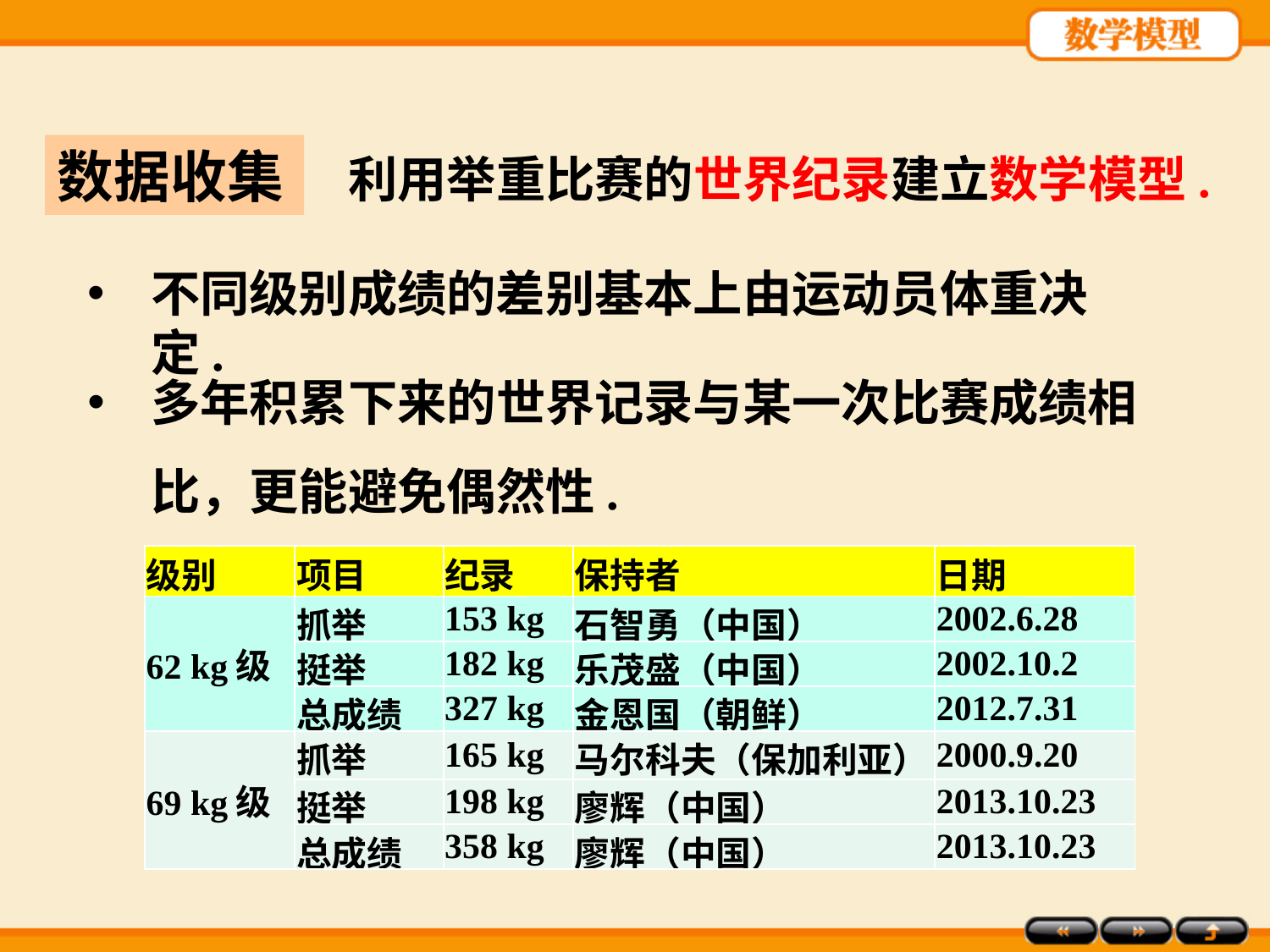

数据收集
利用举重比赛的世界纪录建立数学模型.
不同级别成绩的差别基本上由运动员体重决定.
多年积累下来的世界记录与某一次比赛成绩相比，更能避免偶然性.
| 级别 | 项目 | 纪录 | 保持者 | 日期 |
| --- | --- | --- | --- | --- |
| 62 kg级 | 抓举 | 153 kg | 石智勇（中国） | 2002.6.28 |
|  | 挺举 | 182 kg | 乐茂盛（中国） | 2002.10.2 |
|  | 总成绩 | 327 kg | 金恩国（朝鲜） | 2012.7.31 |
| 69 kg级 | 抓举 | 165 kg | 马尔科夫（保加利亚） | 2000.9.20 |
|  | 挺举 | 198 kg | 廖辉（中国） | 2013.10.23 |
|  | 总成绩 | 358 kg | 廖辉（中国） | 2013.10.23 |